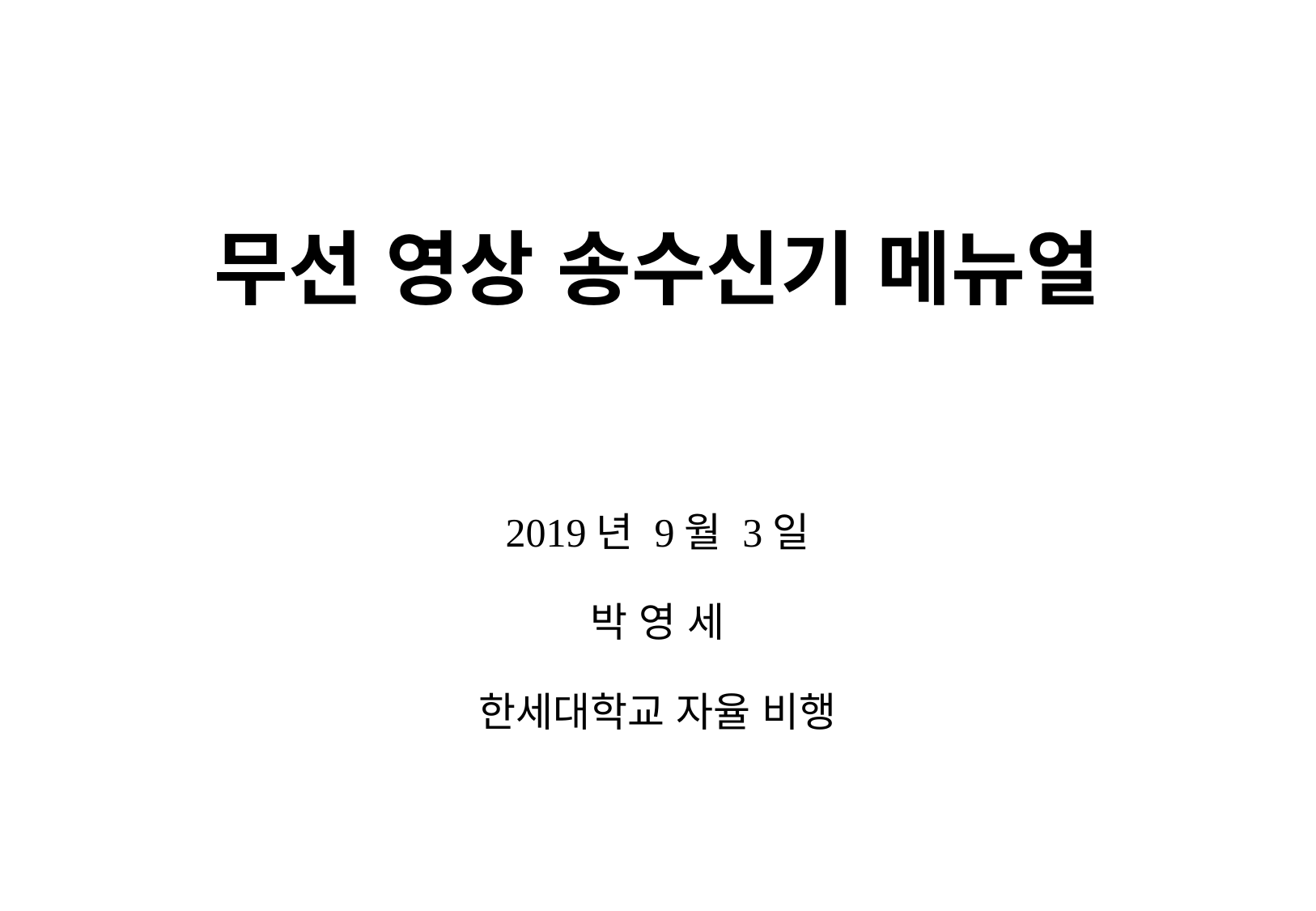

# 무선 영상 송수신기 메뉴얼
2019년 9월 3일
박 영 세
한세대학교 자율 비행